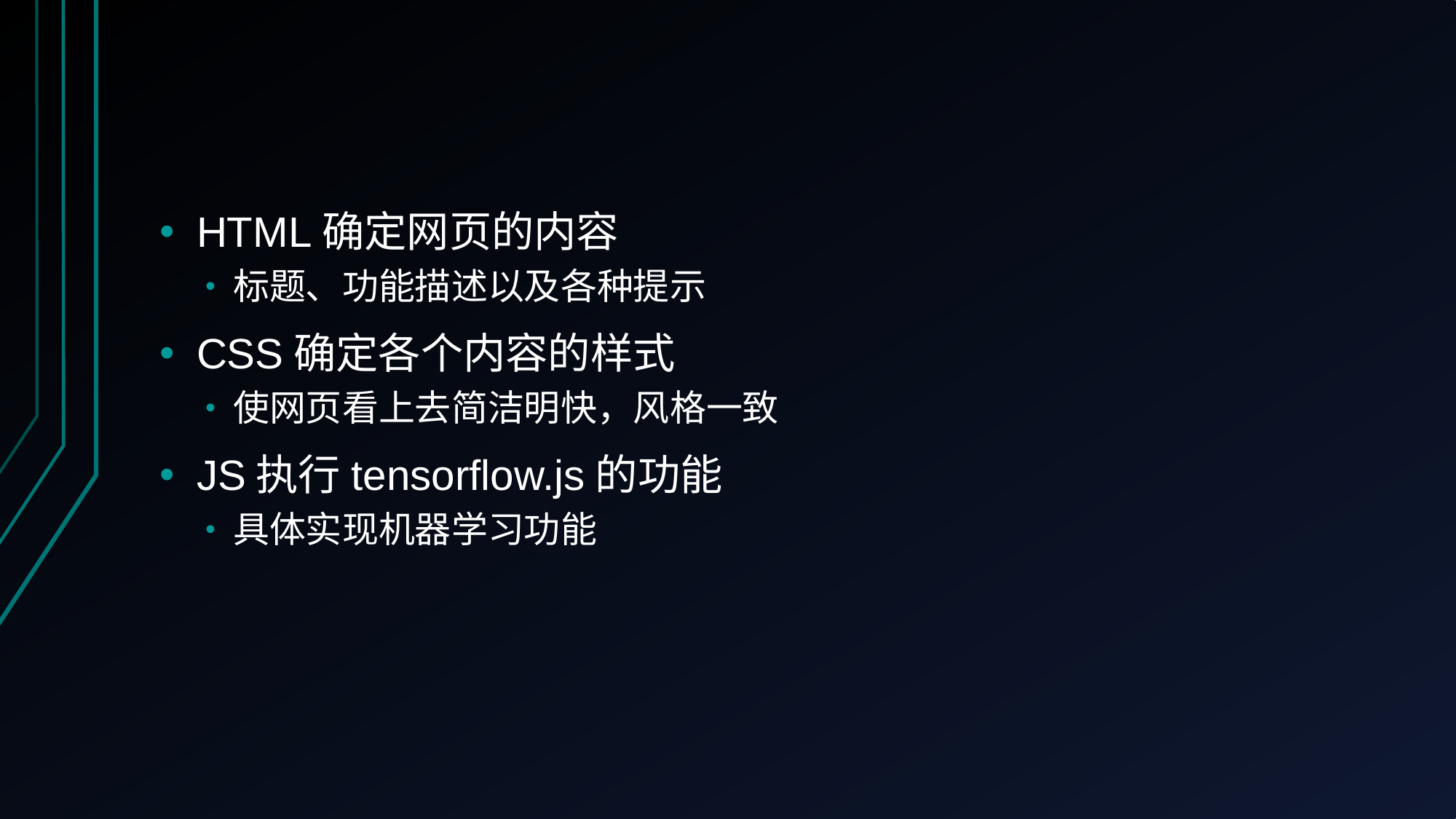

#
HTML确定网页的内容
标题、功能描述以及各种提示
CSS确定各个内容的样式
使网页看上去简洁明快，风格一致
JS执行tensorflow.js的功能
具体实现机器学习功能